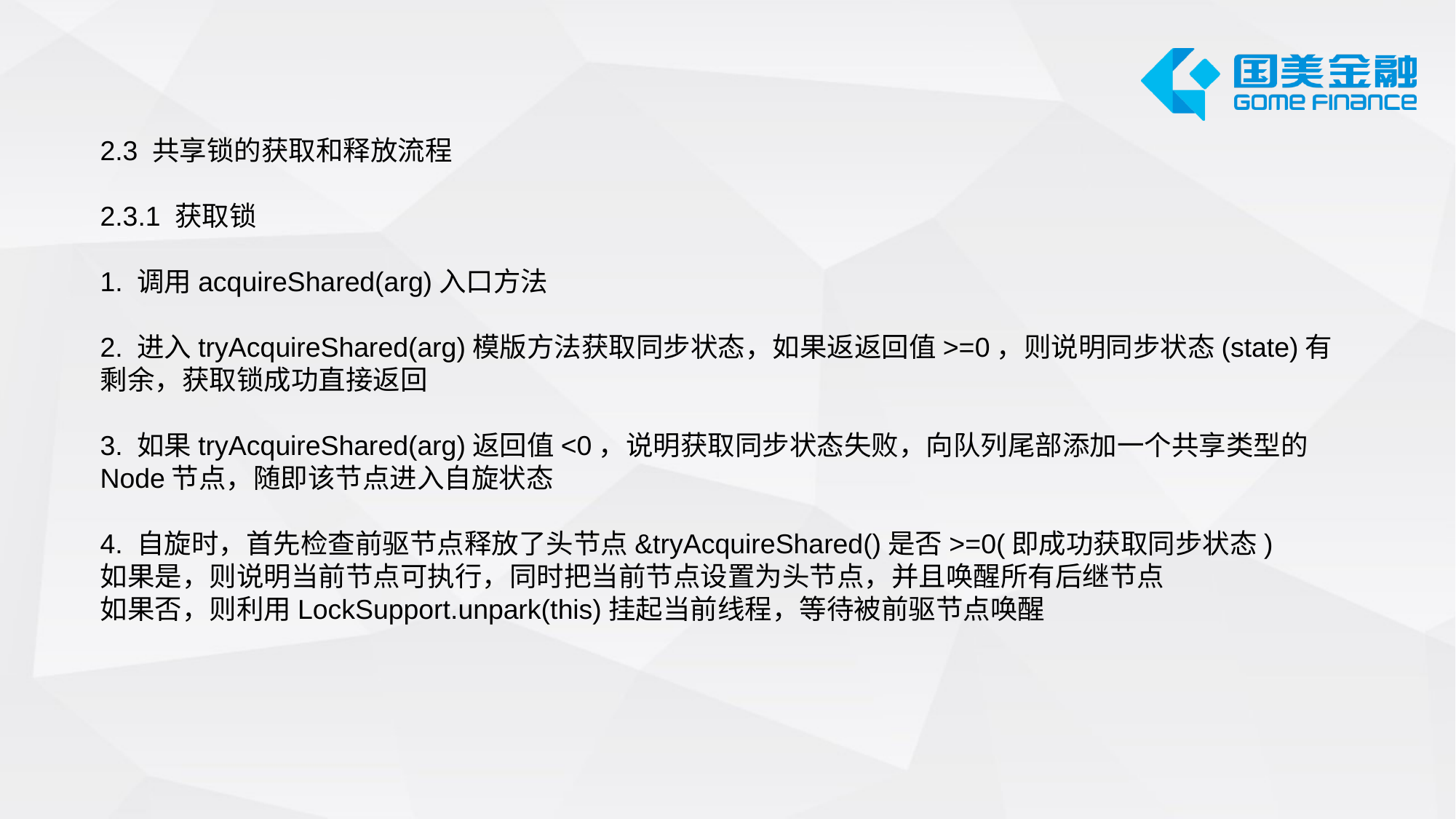

2.3 共享锁的获取和释放流程

2.3.1 获取锁

1. 调用acquireShared(arg)入口方法

2. 进入tryAcquireShared(arg)模版方法获取同步状态，如果返返回值>=0，则说明同步状态(state)有剩余，获取锁成功直接返回

3. 如果tryAcquireShared(arg)返回值<0，说明获取同步状态失败，向队列尾部添加一个共享类型的Node节点，随即该节点进入自旋状态

4. 自旋时，首先检查前驱节点释放了头节点&tryAcquireShared()是否>=0(即成功获取同步状态)
如果是，则说明当前节点可执行，同时把当前节点设置为头节点，并且唤醒所有后继节点
如果否，则利用LockSupport.unpark(this)挂起当前线程，等待被前驱节点唤醒